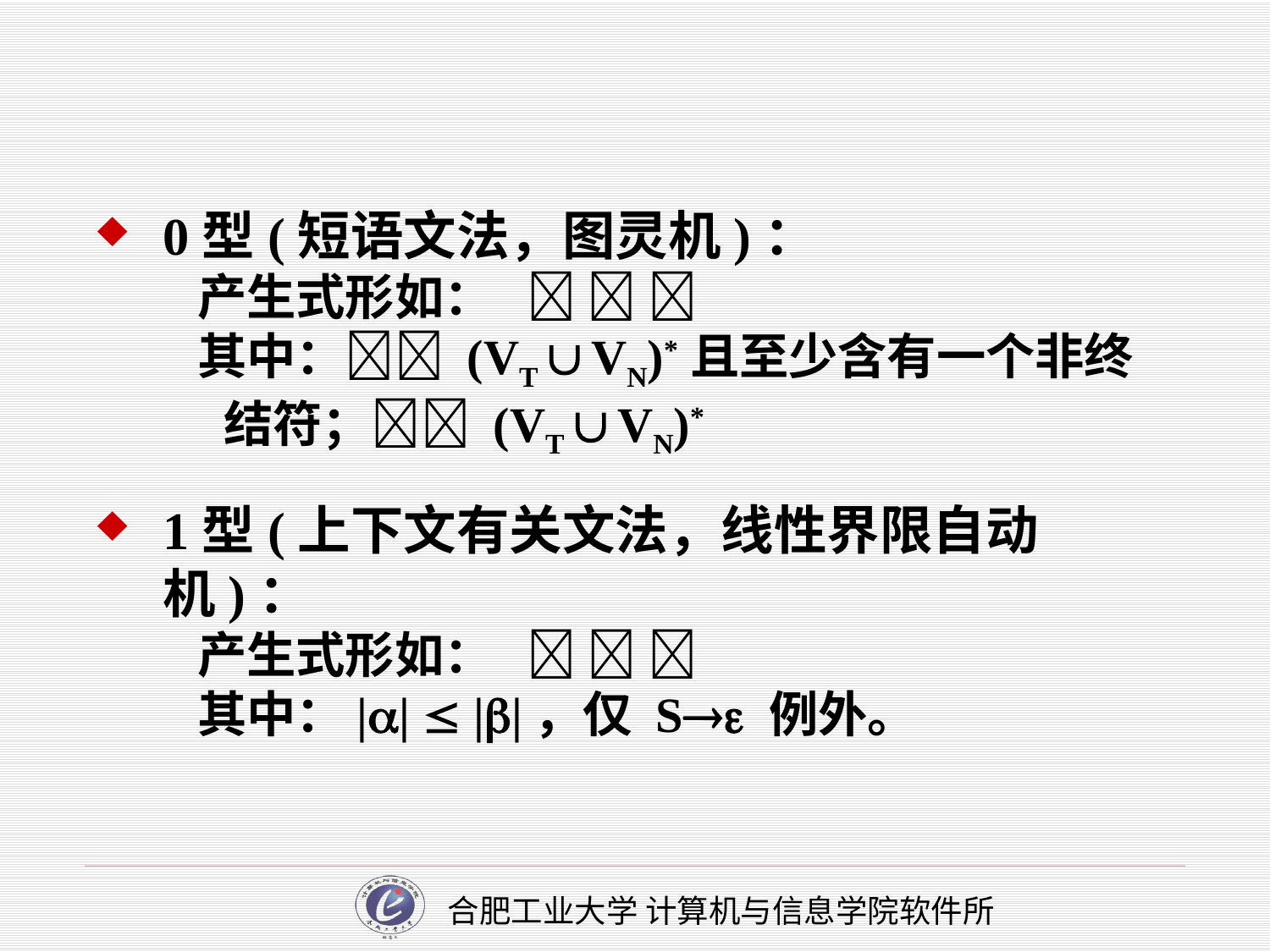

0型(短语文法，图灵机)：
  产生式形如：   α → β
  其中：α∈ (VT ∪ VN)*且至少含有一个非终结符；β∈ (VT ∪ VN)*
1型(上下文有关文法，线性界限自动机)：
  产生式形如：   α → β
  其中：|α| ≤ |β|，仅 S→ε 例外。
69